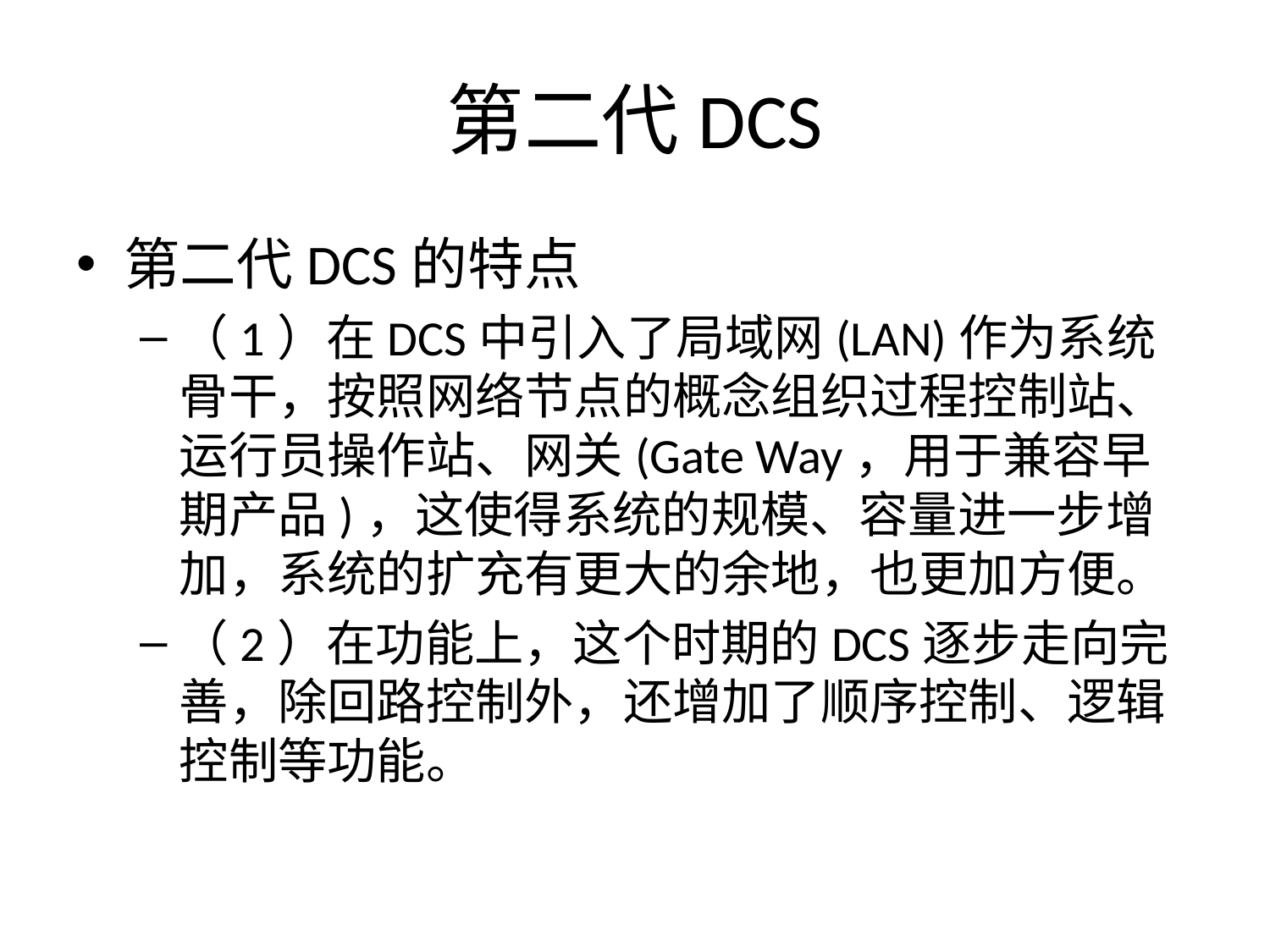

# 第二代DCS
第二代DCS的特点
（1）在DCS中引入了局域网(LAN)作为系统骨干，按照网络节点的概念组织过程控制站、运行员操作站、网关(Gate Way，用于兼容早期产品)，这使得系统的规模、容量进一步增加，系统的扩充有更大的余地，也更加方便。
（2）在功能上，这个时期的DCS逐步走向完善，除回路控制外，还增加了顺序控制、逻辑控制等功能。